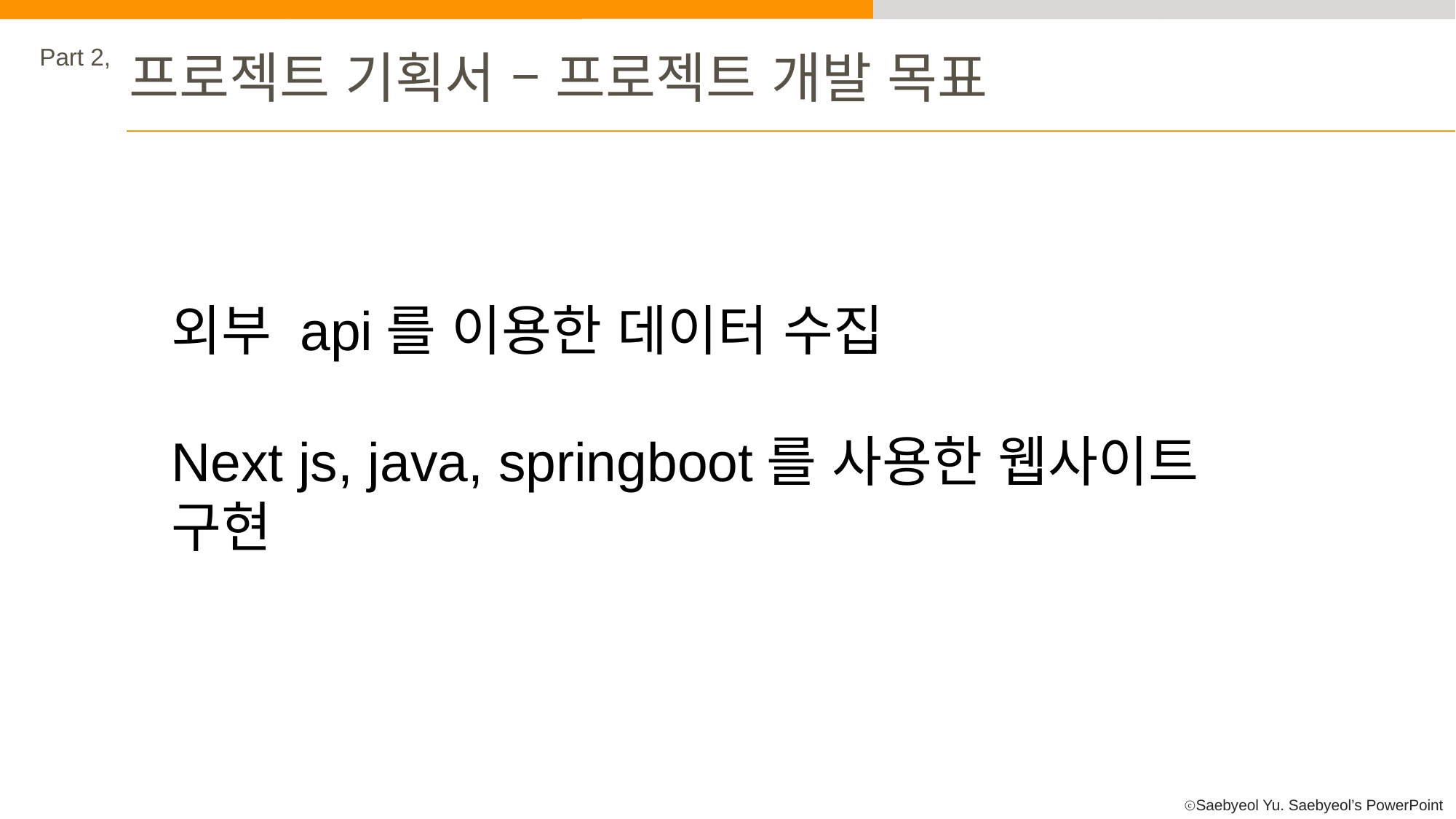

Part 2,
프로젝트 기획서 – 프로젝트 개발 목표
외부 api를 이용한 데이터 수집

Next js, java, springboot를 사용한 웹사이트 구현